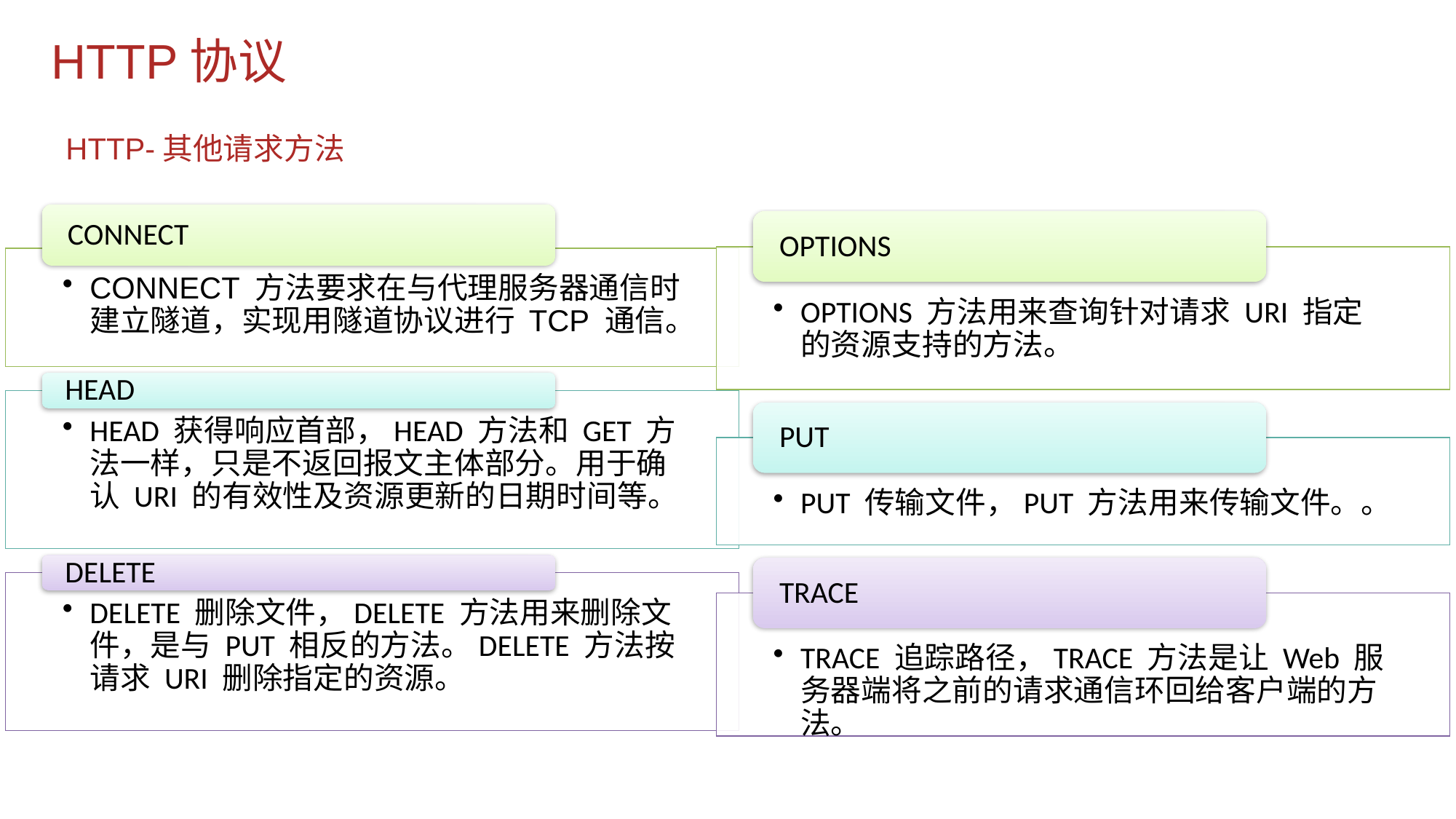

HTTP协议
HTTP-其他请求方法
CONNECT 方法要求在与代理服务器通信时建立隧道，实现用隧道协议进行 TCP 通信。
CONNECT
HEAD 获得响应首部，HEAD 方法和 GET 方法一样，只是不返回报文主体部分。用于确认 URI 的有效性及资源更新的日期时间等。
HEAD
DELETE 删除文件，DELETE 方法用来删除文件，是与 PUT 相反的方法。DELETE 方法按请求 URI 删除指定的资源。
DELETE
OPTIONS 方法用来查询针对请求 URI 指定的资源支持的方法。
OPTIONS
PUT 传输文件，PUT 方法用来传输文件。。
PUT
TRACE 追踪路径，TRACE 方法是让 Web 服务器端将之前的请求通信环回给客户端的方法。
TRACE